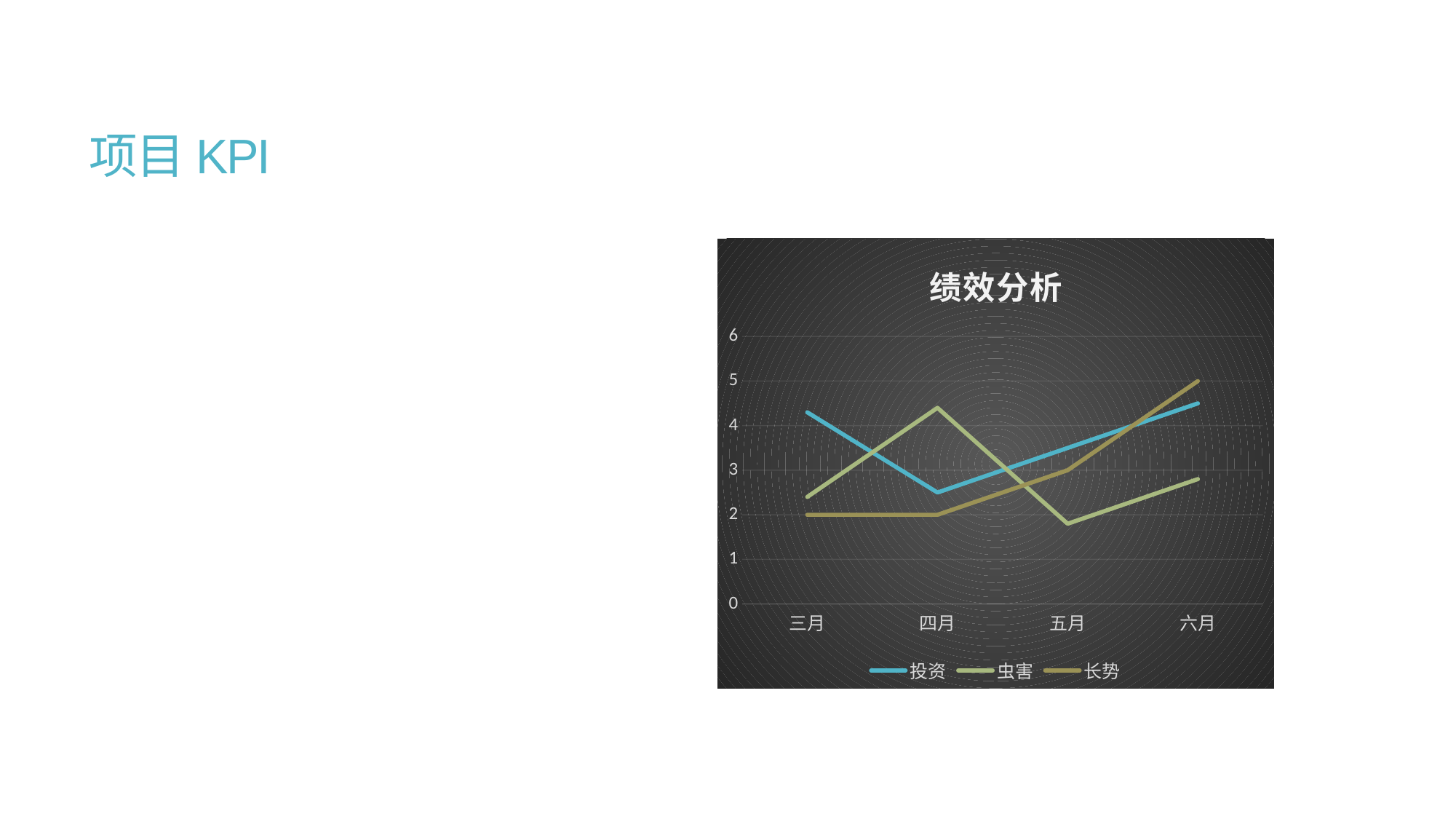

# 项目KPI

### Chart: 绩效分析

| Category | 投资 | 虫害 | 长势 |
|---|---|---|---|
| 三月 | 4.3 | 2.4 | 2.0 |
| 四月 | 2.5 | 4.4 | 2.0 |
| 五月 | 3.5 | 1.8 | 3.0 |
| 六月 | 4.5 | 2.8 | 5.0 |